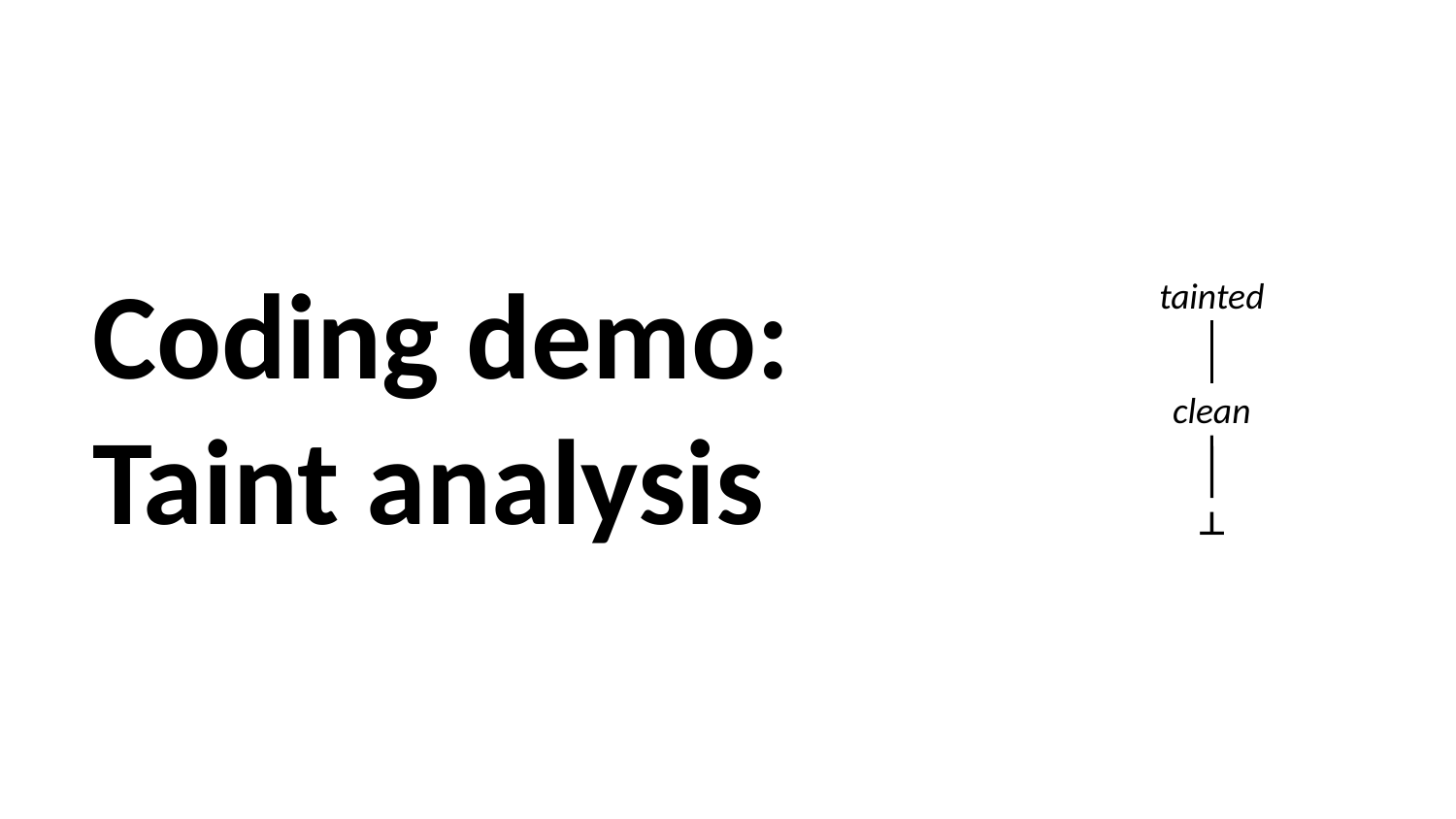

# Coding demo:
Taint analysis
tainted
clean
丄
42